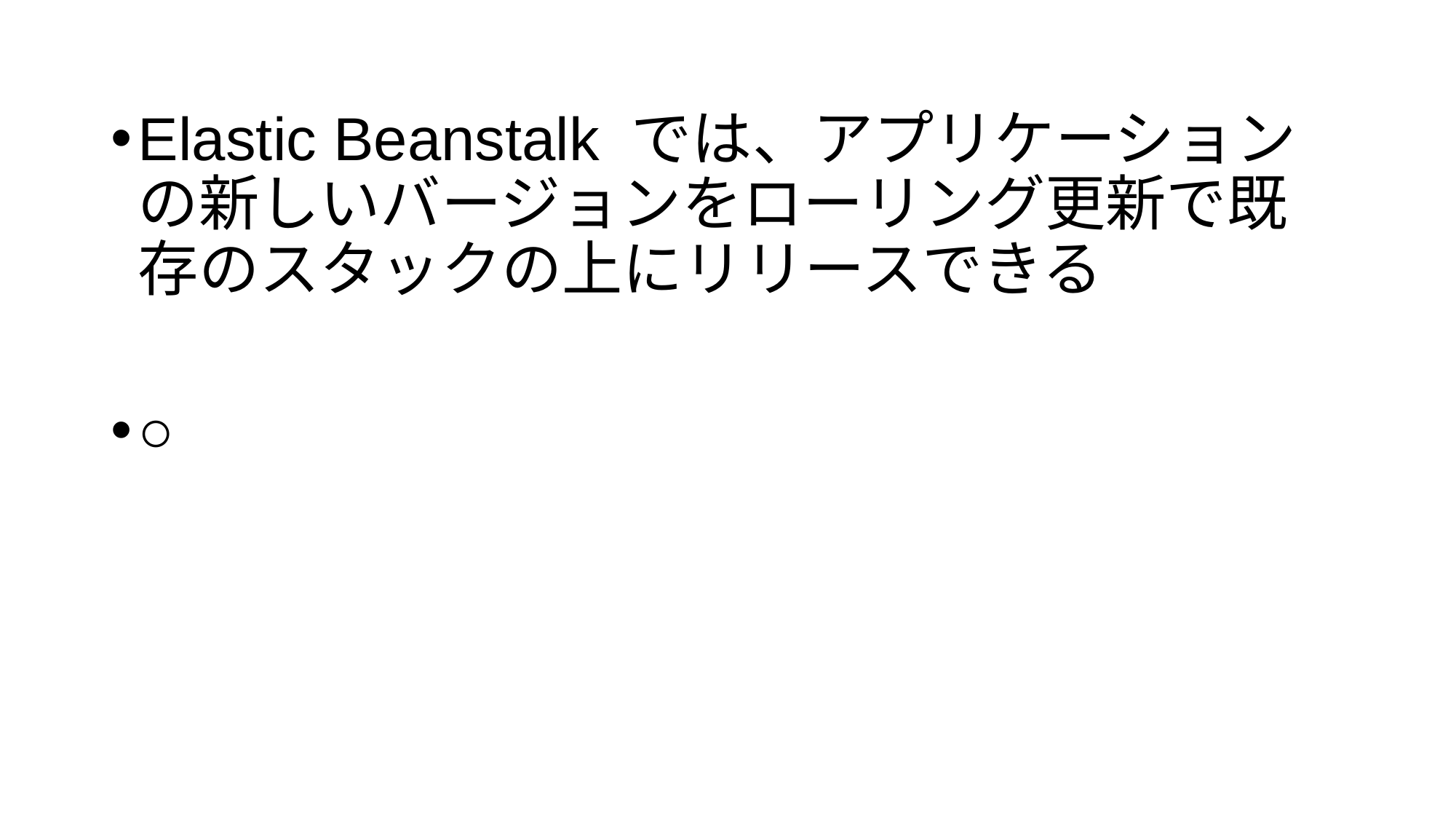

Elastic Beanstalk では、アプリケーションの新しいバージョンをローリング更新で既存のスタックの上にリリースできる

○